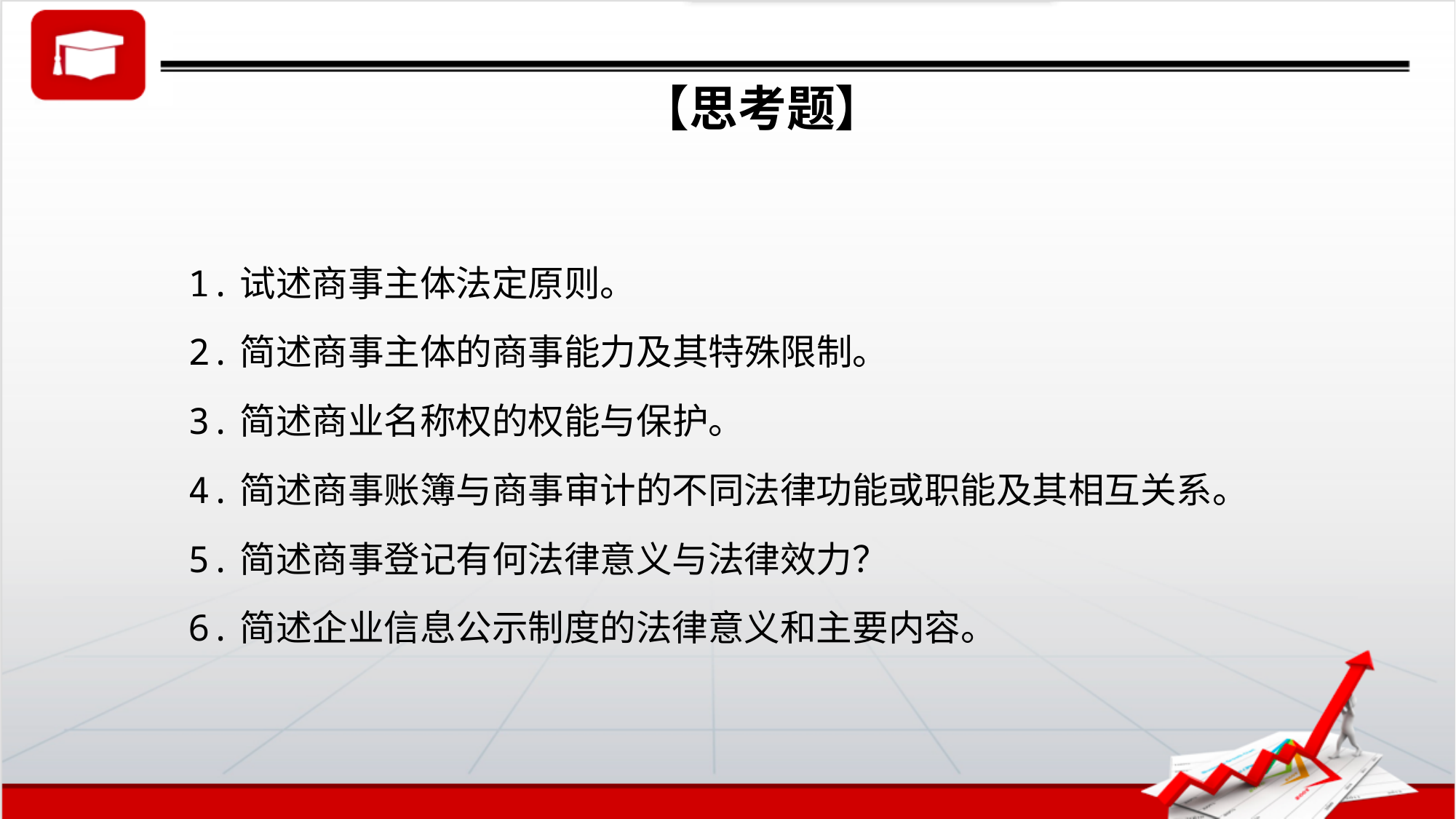

# 【思考题】
1.试述商事主体法定原则。
2.简述商事主体的商事能力及其特殊限制。
3.简述商业名称权的权能与保护。
4.简述商事账簿与商事审计的不同法律功能或职能及其相互关系。
5.简述商事登记有何法律意义与法律效力？
6.简述企业信息公示制度的法律意义和主要内容。